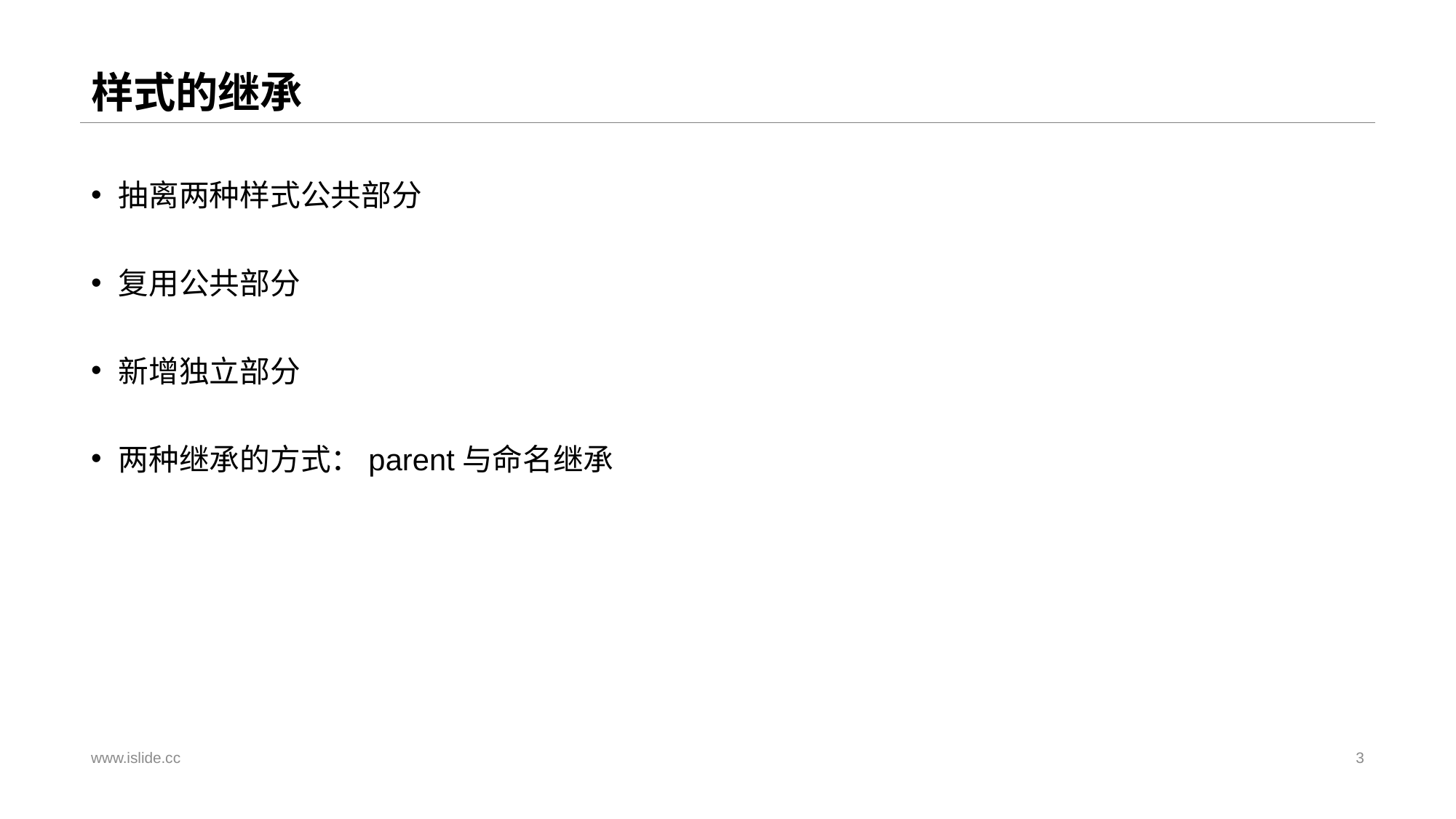

# 样式的继承
抽离两种样式公共部分
复用公共部分
新增独立部分
两种继承的方式：parent与命名继承
www.islide.cc
3